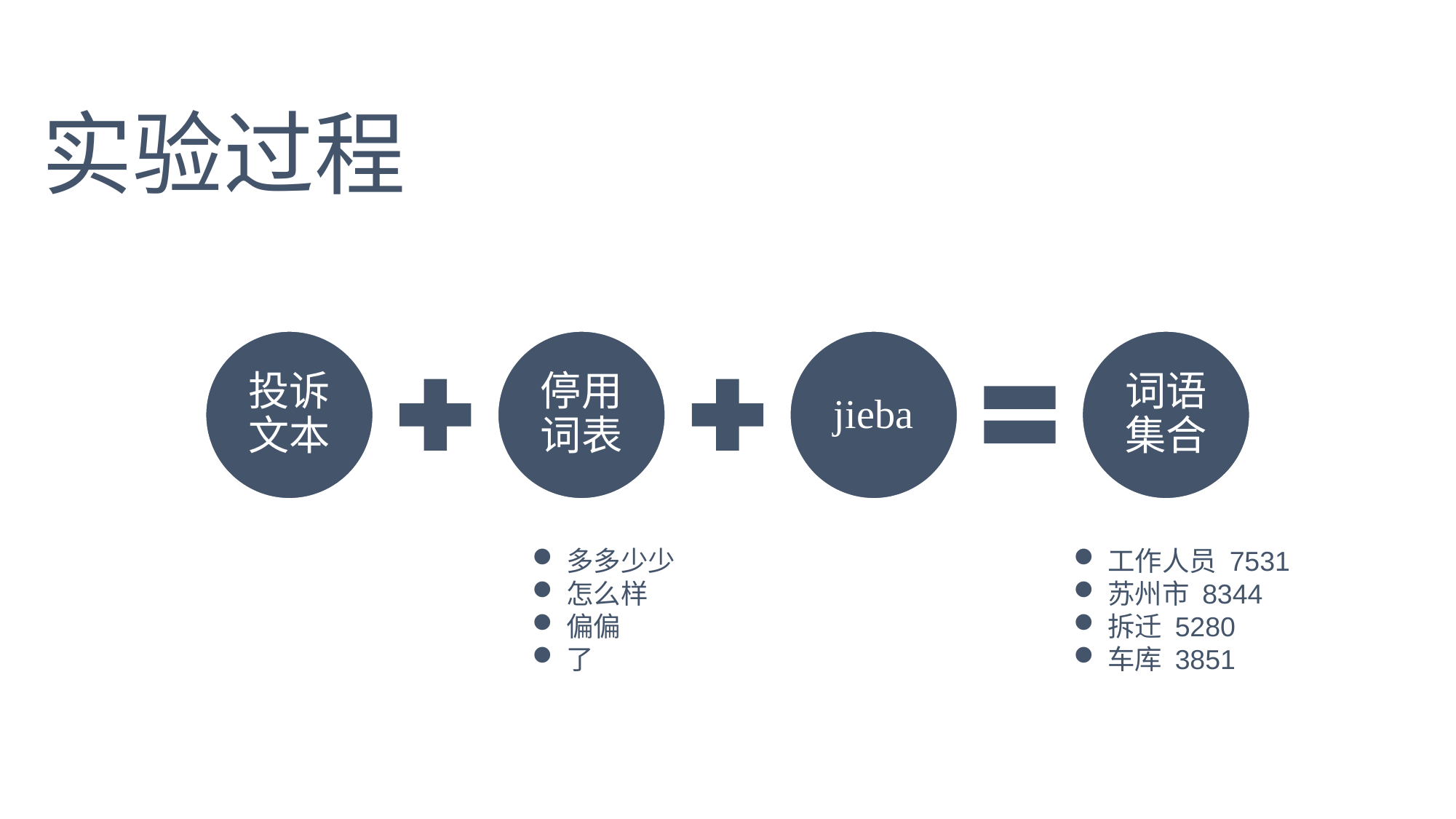

实验过程
投诉文本

停用词表

jieba

词语集合
工作人员 7531
苏州市 8344
拆迁 5280
车库 3851
多多少少
怎么样
偏偏
了